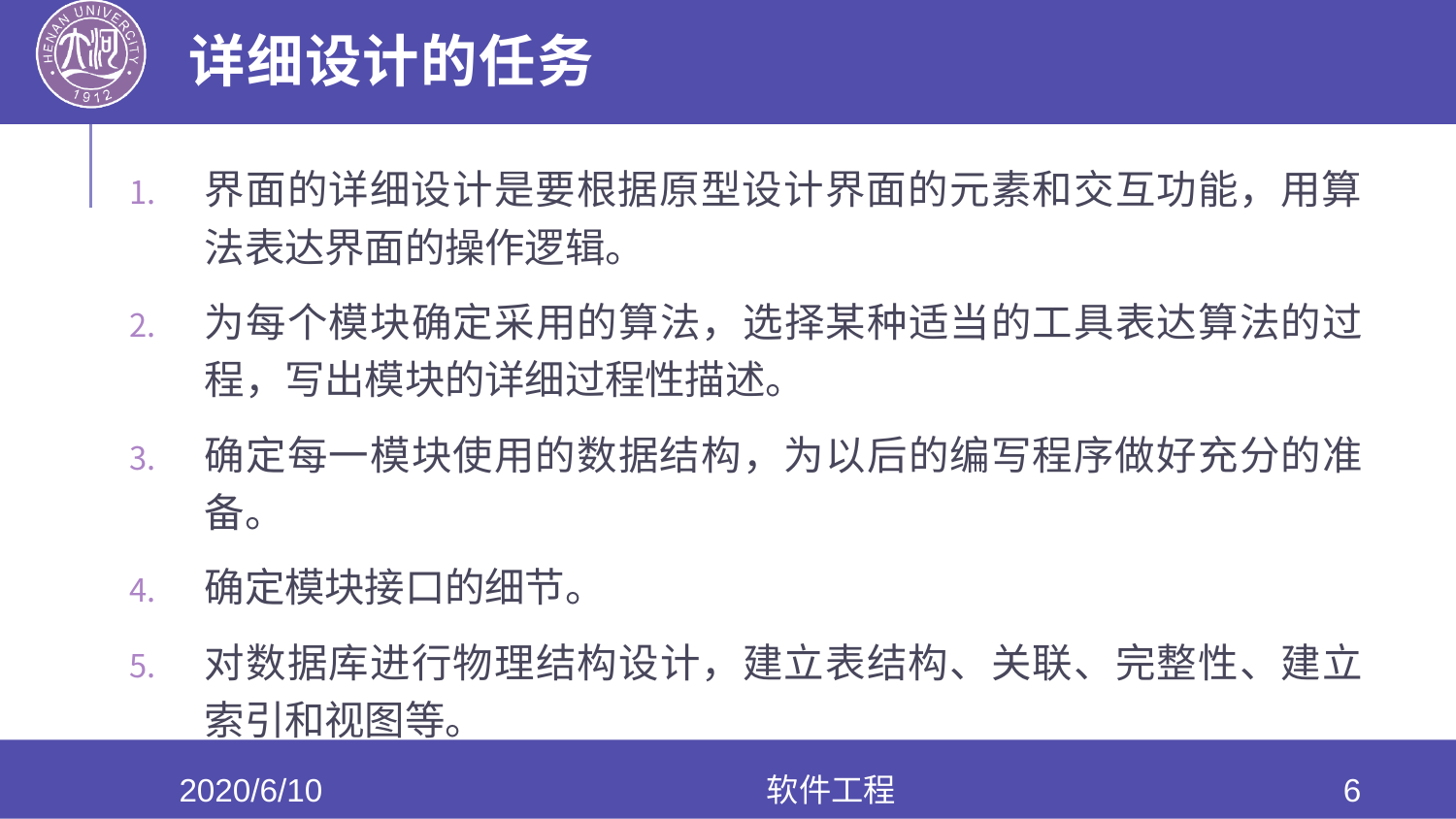

# 详细设计的任务
界面的详细设计是要根据原型设计界面的元素和交互功能，用算法表达界面的操作逻辑。
为每个模块确定采用的算法，选择某种适当的工具表达算法的过程，写出模块的详细过程性描述。
确定每一模块使用的数据结构，为以后的编写程序做好充分的准备。
确定模块接口的细节。
对数据库进行物理结构设计，建立表结构、关联、完整性、建立索引和视图等。
2020/6/10
软件工程
6